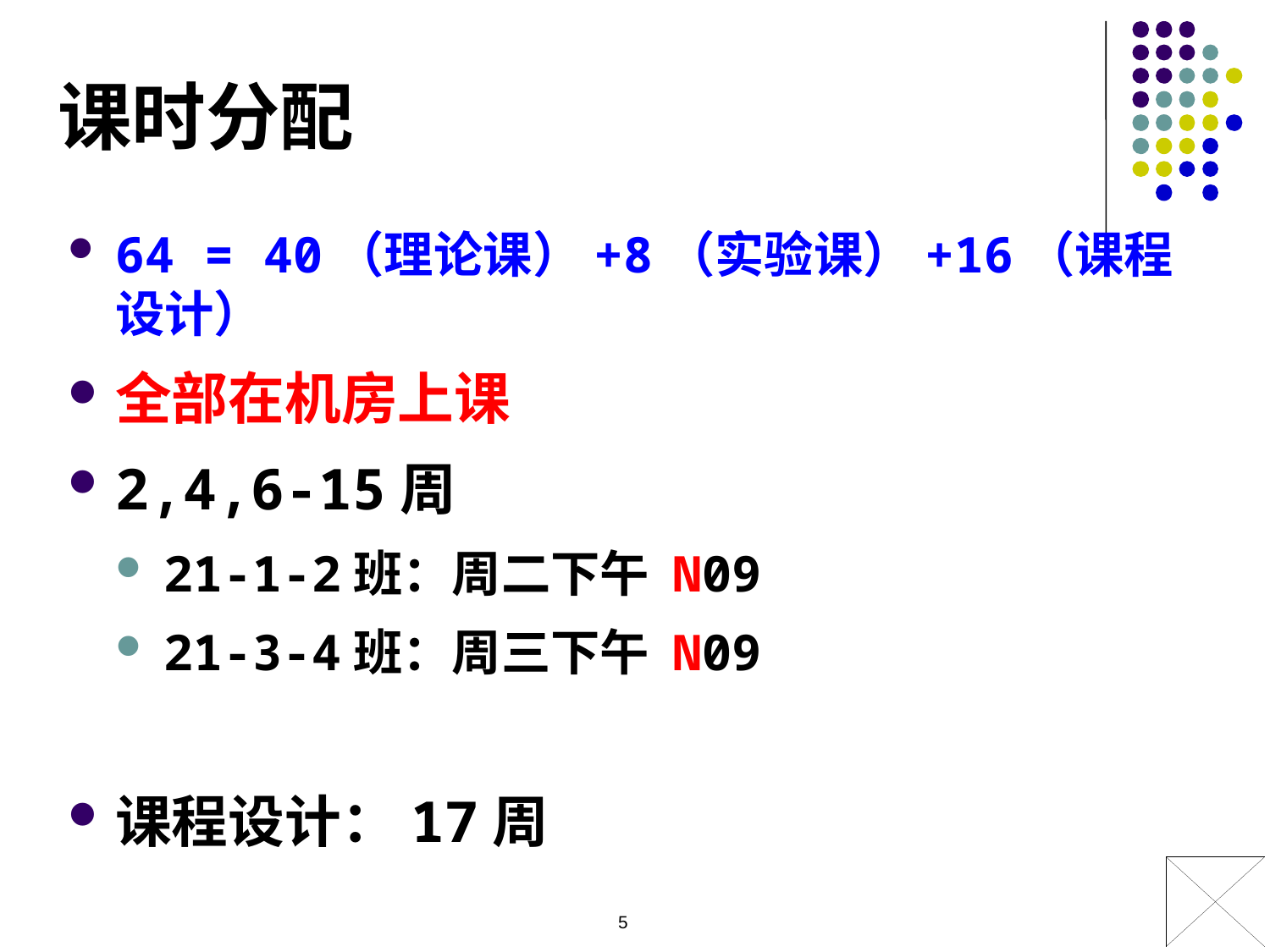

课时分配
64 = 40（理论课）+8（实验课）+16（课程设计）
全部在机房上课
2,4,6-15周
21-1-2班：周二下午 N09
21-3-4班：周三下午 N09

课程设计：17周
5